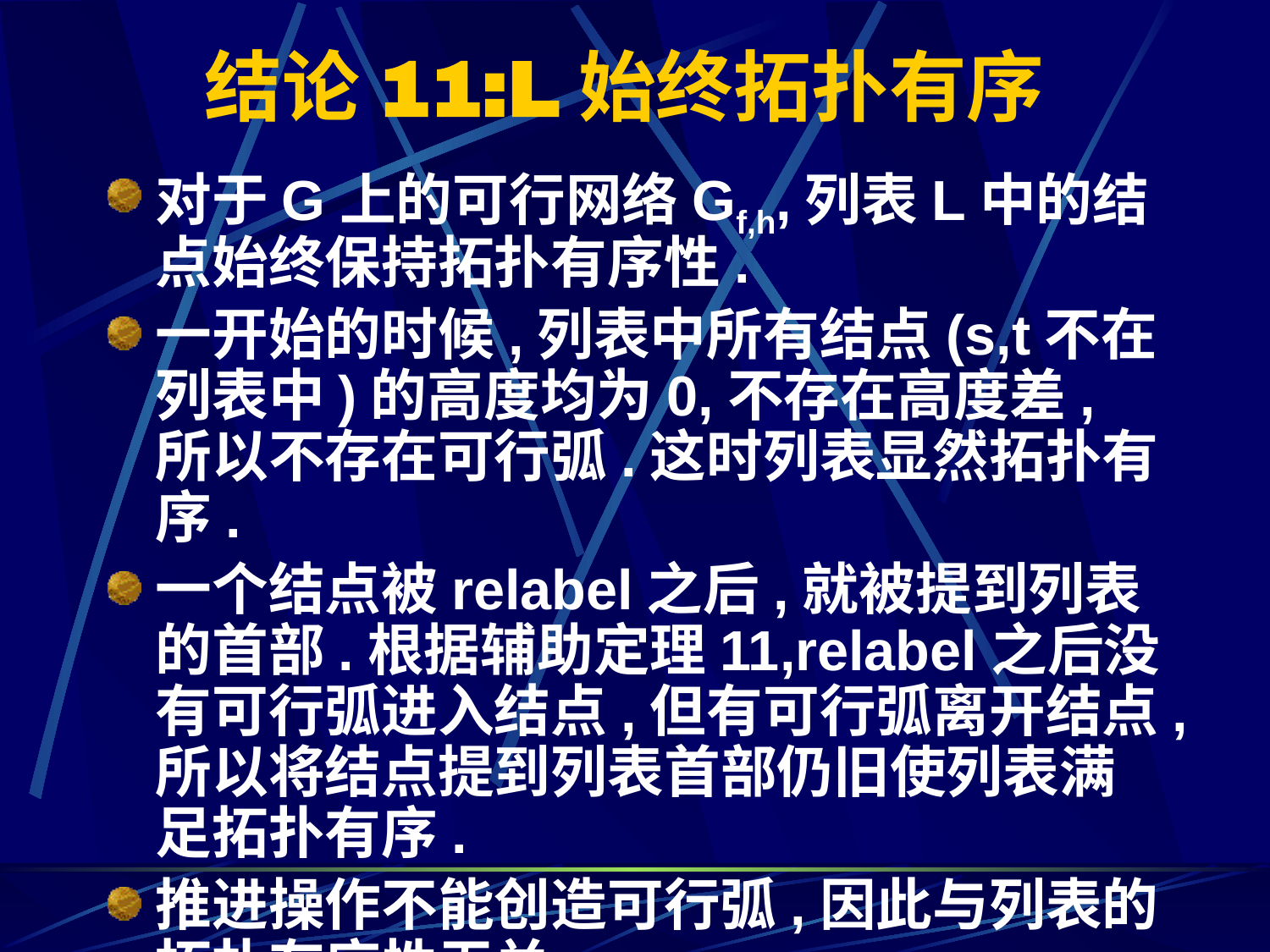

# 结论11:L始终拓扑有序
对于G上的可行网络Gf,h,列表L中的结点始终保持拓扑有序性.
一开始的时候,列表中所有结点(s,t不在列表中)的高度均为0,不存在高度差,所以不存在可行弧.这时列表显然拓扑有序.
一个结点被relabel之后,就被提到列表的首部.根据辅助定理11,relabel之后没有可行弧进入结点,但有可行弧离开结点,所以将结点提到列表首部仍旧使列表满足拓扑有序.
推进操作不能创造可行弧,因此与列表的拓扑有序性无关.